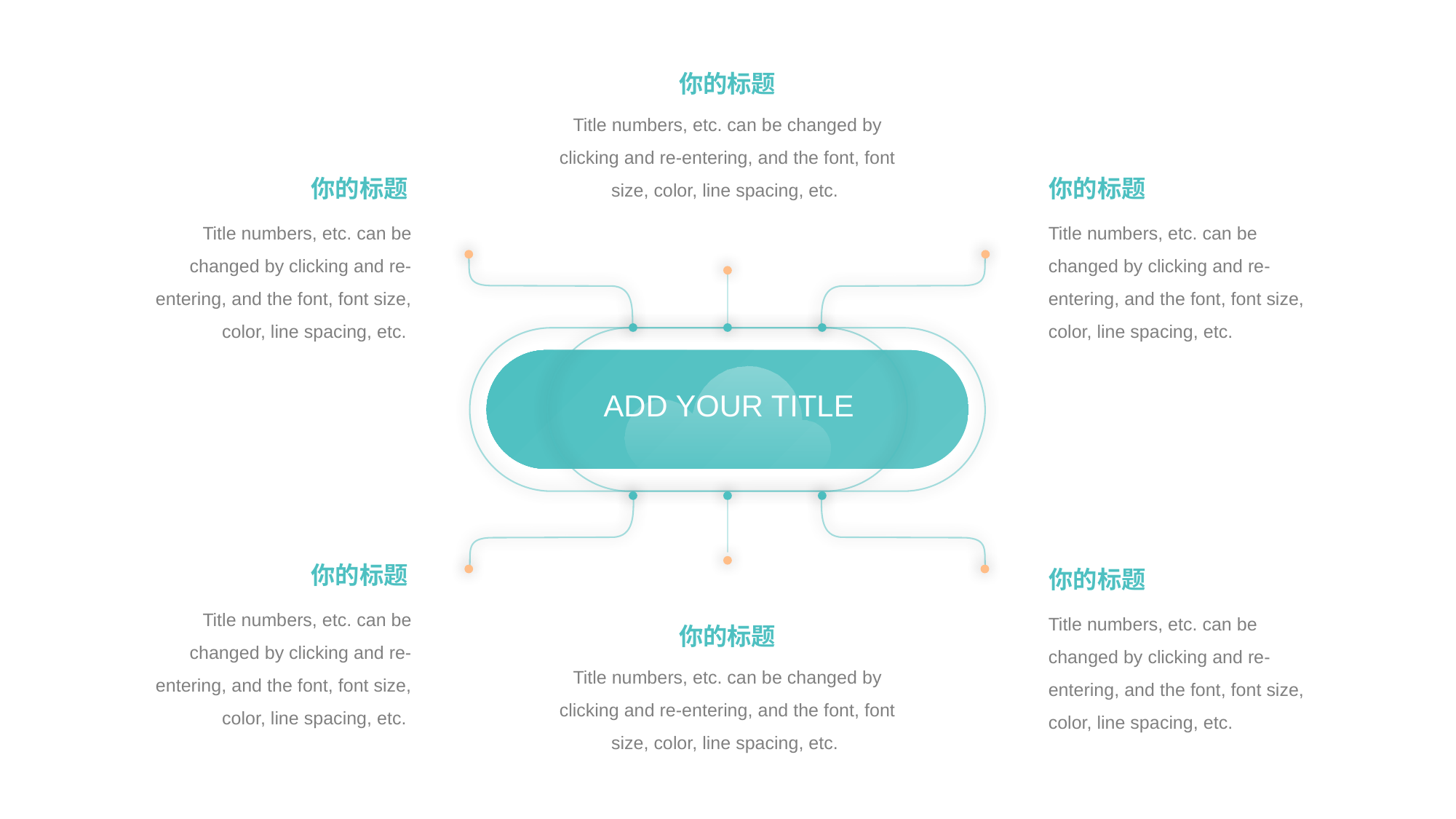

你的标题
Title numbers, etc. can be changed by clicking and re-entering, and the font, font size, color, line spacing, etc.
你的标题
你的标题
Title numbers, etc. can be changed by clicking and re-entering, and the font, font size, color, line spacing, etc.
Title numbers, etc. can be changed by clicking and re-entering, and the font, font size, color, line spacing, etc.

ADD YOUR TITLE

你的标题

你的标题

Title numbers, etc. can be changed by clicking and re-entering, and the font, font size, color, line spacing, etc.
Title numbers, etc. can be changed by clicking and re-entering, and the font, font size, color, line spacing, etc.
你的标题
Title numbers, etc. can be changed by clicking and re-entering, and the font, font size, color, line spacing, etc.